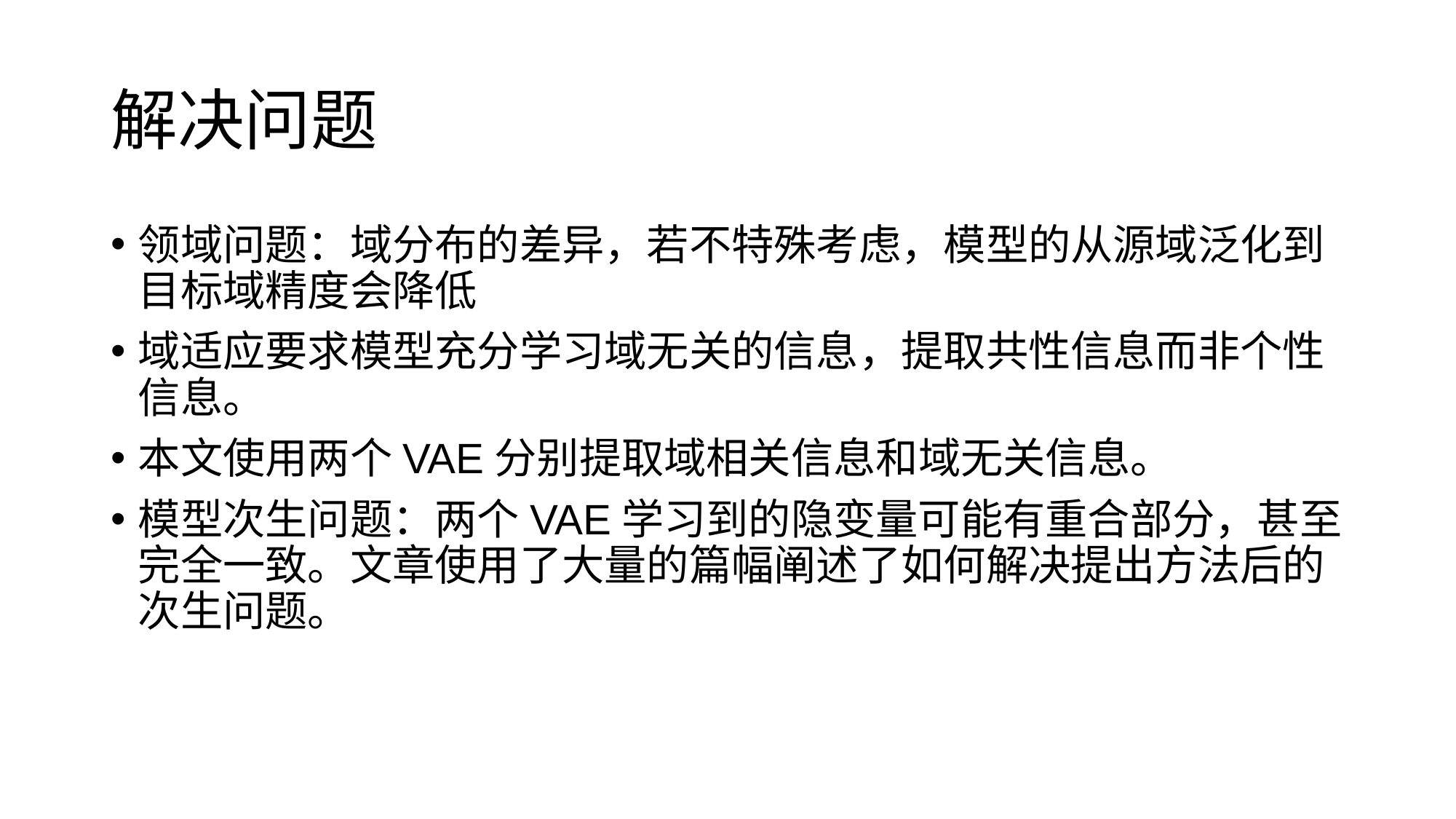

# 解决问题
领域问题：域分布的差异，若不特殊考虑，模型的从源域泛化到目标域精度会降低
域适应要求模型充分学习域无关的信息，提取共性信息而非个性信息。
本文使用两个VAE分别提取域相关信息和域无关信息。
模型次生问题：两个VAE学习到的隐变量可能有重合部分，甚至完全一致。文章使用了大量的篇幅阐述了如何解决提出方法后的次生问题。